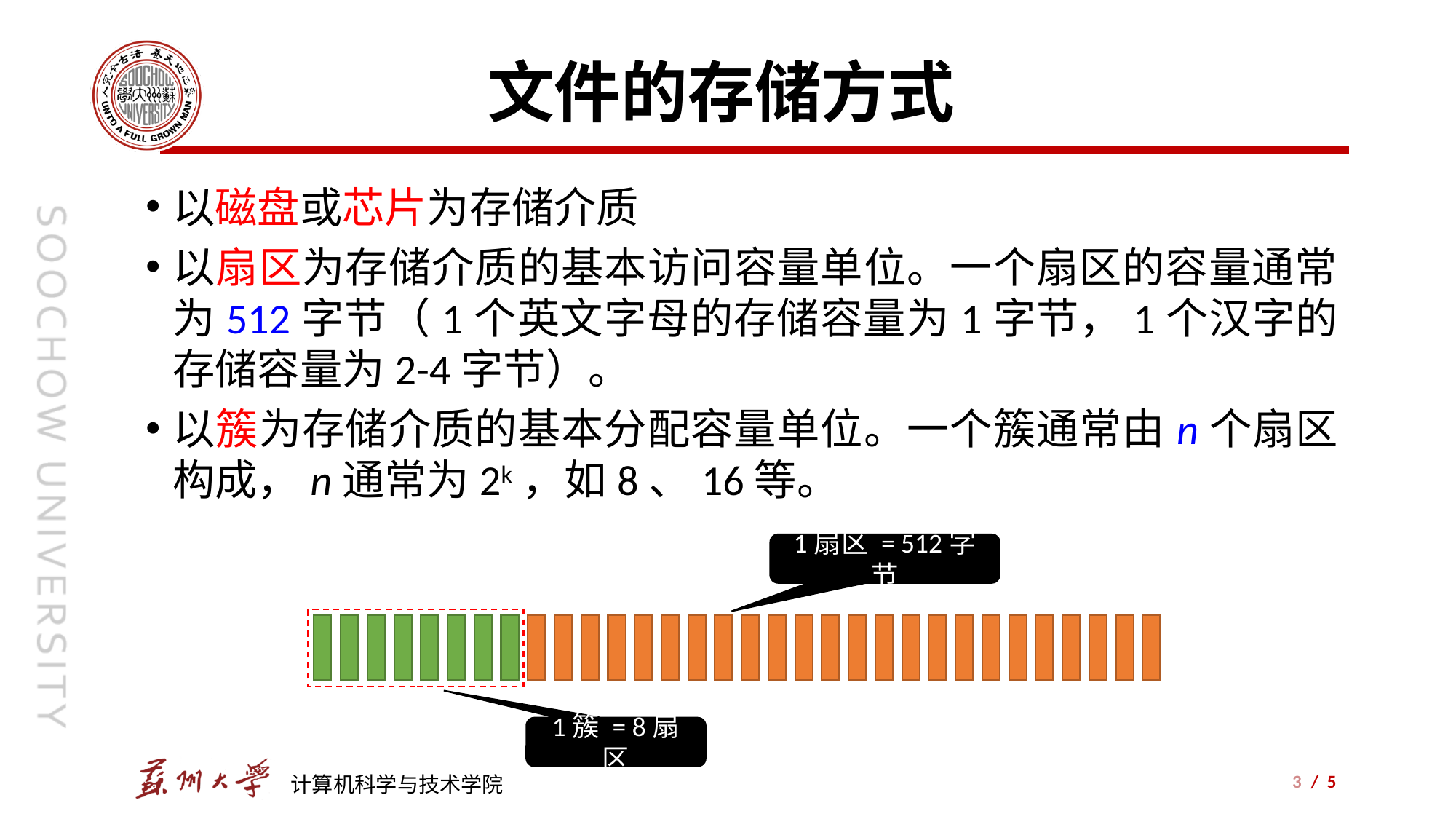

# 文件的存储方式
以磁盘或芯片为存储介质
以扇区为存储介质的基本访问容量单位。一个扇区的容量通常为512字节（1个英文字母的存储容量为1字节，1个汉字的存储容量为2-4字节）。
以簇为存储介质的基本分配容量单位。一个簇通常由n个扇区构成，n通常为2k，如8、16等。
1扇区 = 512字节

1簇 = 8扇区
3